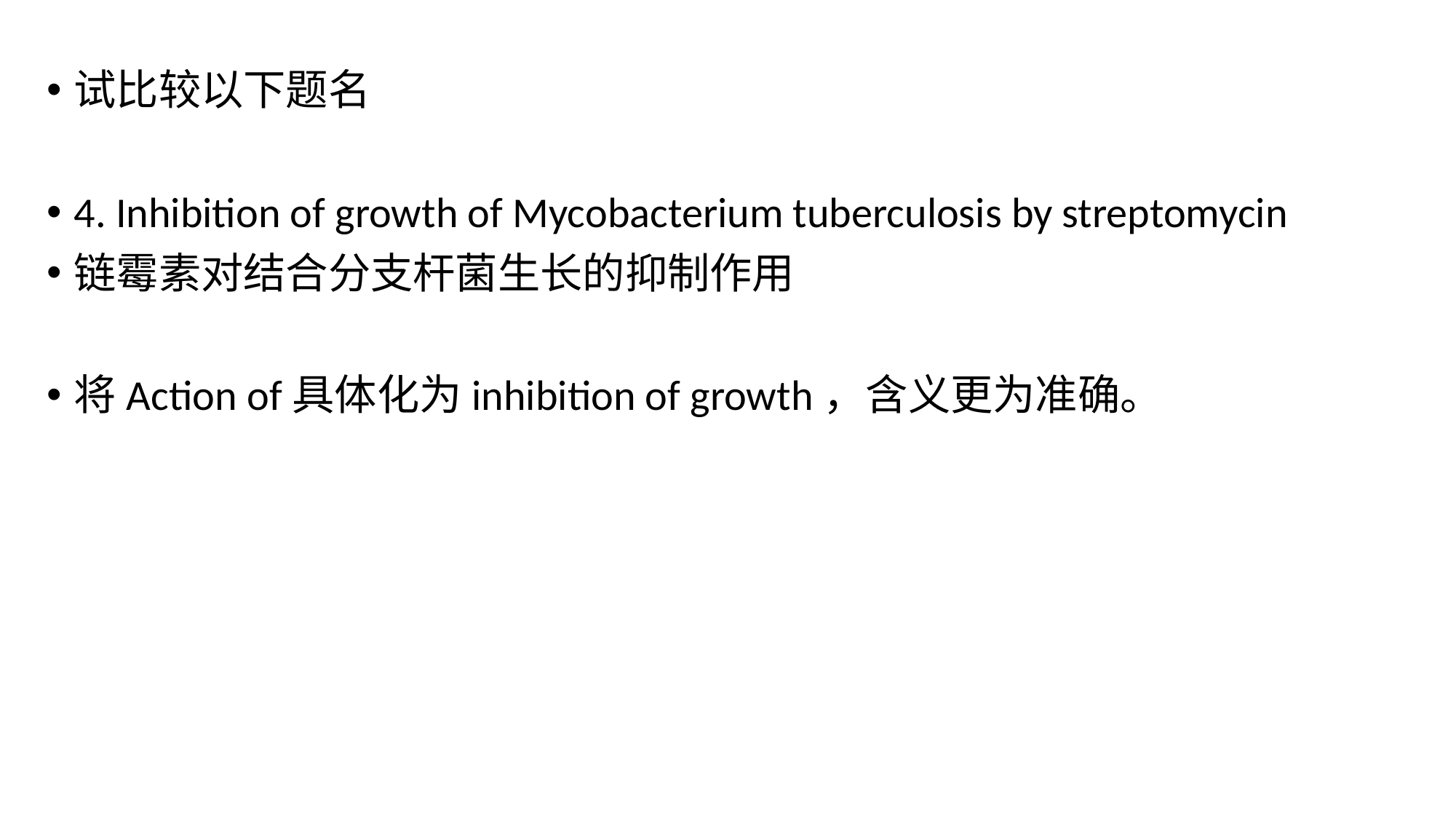

试比较以下题名

4. Inhibition of growth of Mycobacterium tuberculosis by streptomycin
链霉素对结合分支杆菌生长的抑制作用

将Action of具体化为inhibition of growth，含义更为准确。